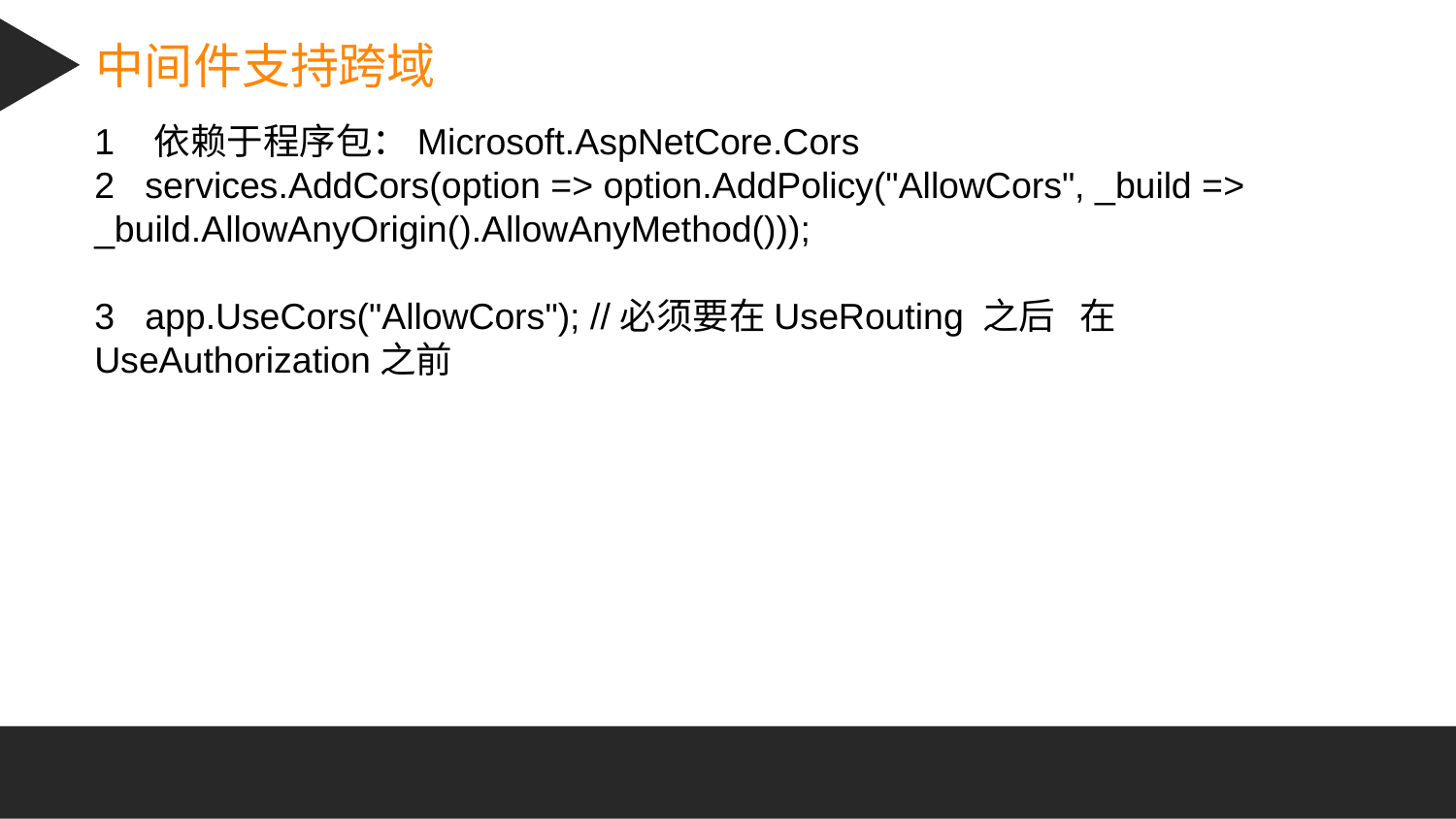

中间件支持跨域
1   依赖于程序包：Microsoft.AspNetCore.Cors
2   services.AddCors(option => option.AddPolicy("AllowCors", _build => _build.AllowAnyOrigin().AllowAnyMethod()));

3   app.UseCors("AllowCors"); //必须要在UseRouting 之后   在 UseAuthorization之前